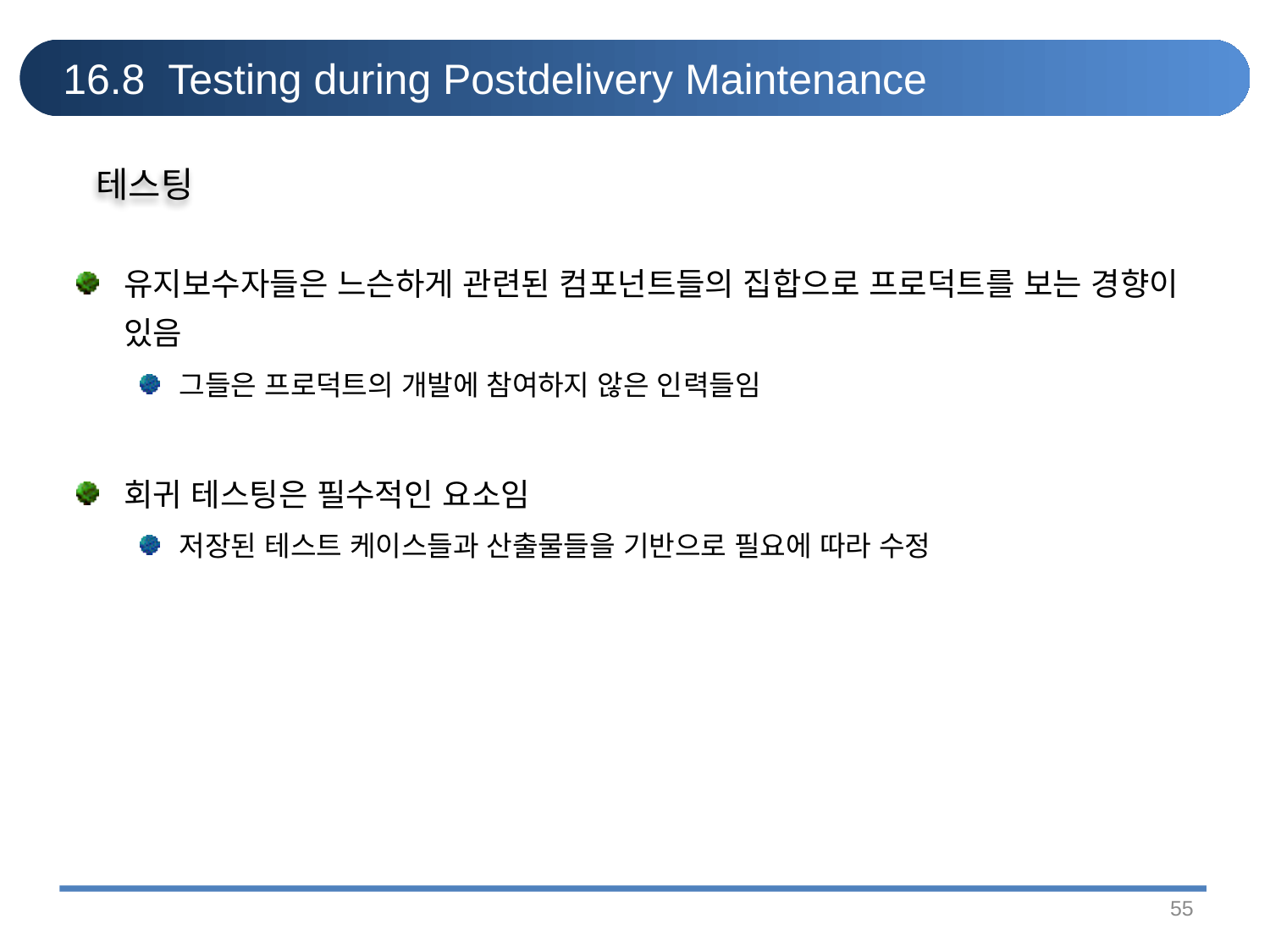

# 16.8  Testing during Postdelivery Maintenance
테스팅
유지보수자들은 느슨하게 관련된 컴포넌트들의 집합으로 프로덕트를 보는 경향이 있음
그들은 프로덕트의 개발에 참여하지 않은 인력들임

회귀 테스팅은 필수적인 요소임
저장된 테스트 케이스들과 산출물들을 기반으로 필요에 따라 수정

55